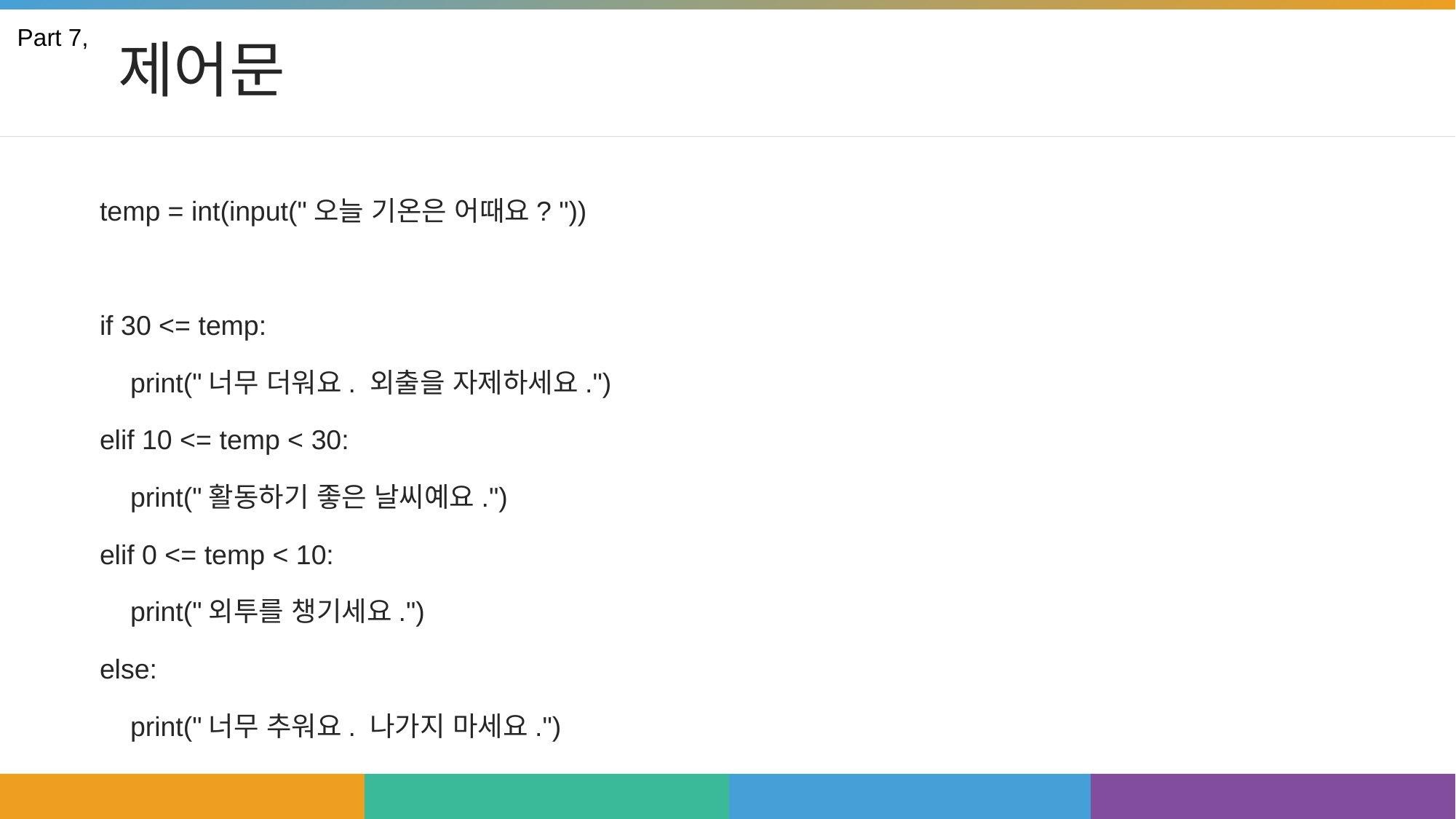

# 제어문
Part 7,
temp = int(input("오늘 기온은 어때요? "))

if 30 <= temp:
    print("너무 더워요. 외출을 자제하세요.")
elif 10 <= temp < 30:
    print("활동하기 좋은 날씨예요.")
elif 0 <= temp < 10:
    print("외투를 챙기세요.")
else:
    print("너무 추워요. 나가지 마세요.")